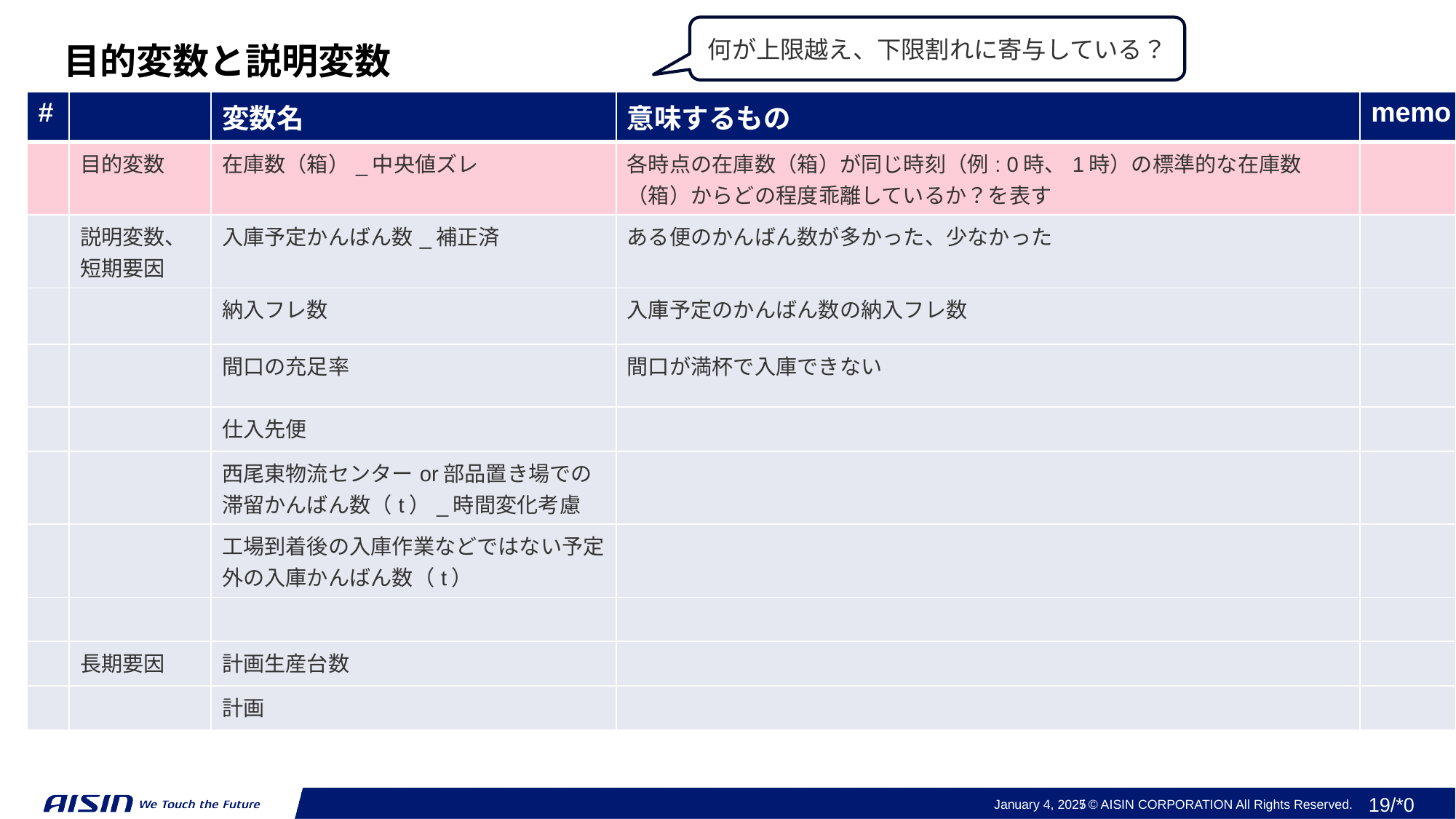

何が上限越え、下限割れに寄与している？
目的変数と説明変数
| # |  | 変数名 | 意味するもの | memo |
| --- | --- | --- | --- | --- |
|  | 目的変数 | 在庫数（箱）\_中央値ズレ | 各時点の在庫数（箱）が同じ時刻（例: 0時、1時）の標準的な在庫数（箱）からどの程度乖離しているか？を表す |  |
|  | 説明変数、 短期要因 | 入庫予定かんばん数\_補正済 | ある便のかんばん数が多かった、少なかった |  |
|  |  | 納入フレ数 | 入庫予定のかんばん数の納入フレ数 |  |
|  |  | 間口の充足率 | 間口が満杯で入庫できない |  |
|  |  | 仕入先便 |  |  |
|  |  | 西尾東物流センターor部品置き場での滞留かんばん数（t）\_時間変化考慮 |  |  |
|  |  | 工場到着後の入庫作業などではない予定外の入庫かんばん数（t） |  |  |
|  |  |  |  |  |
|  | 長期要因 | 計画生産台数 |  |  |
|  |  | 計画 |  |  |
January 4, 2025